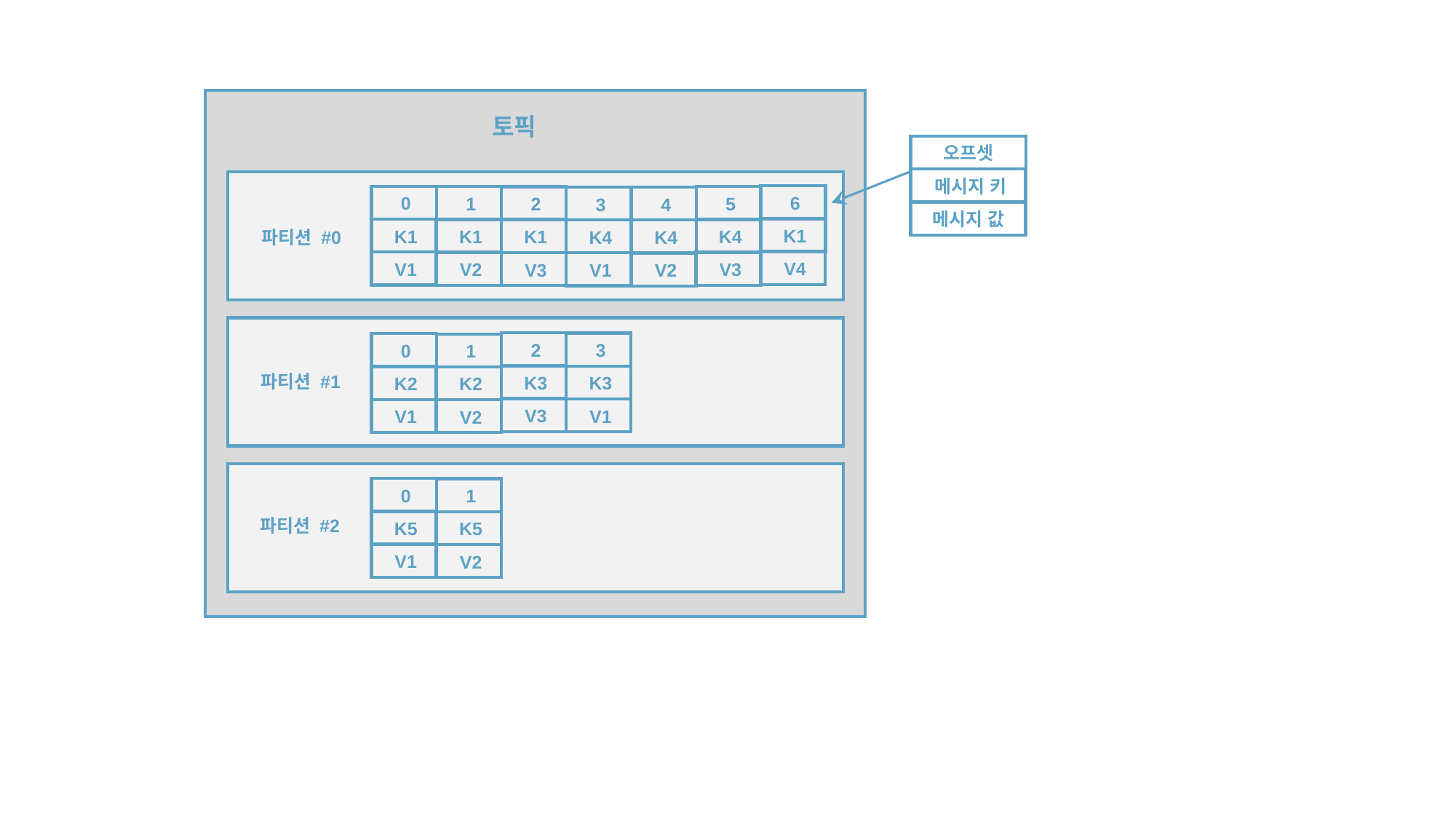

토픽

오프셋

메시지 키

6

0

1

5

2

3

4

메시지 값

K1

K1

K1

K4

K1

K4

K4
파티션 #0

V4

V1

V2

V3

V3

V1

V2

2

3

0

1
파티션 #1

K3

K3

K2

K2

V3

V1

V1

V2

0

1
파티션 #2

K5

K5

V1

V2